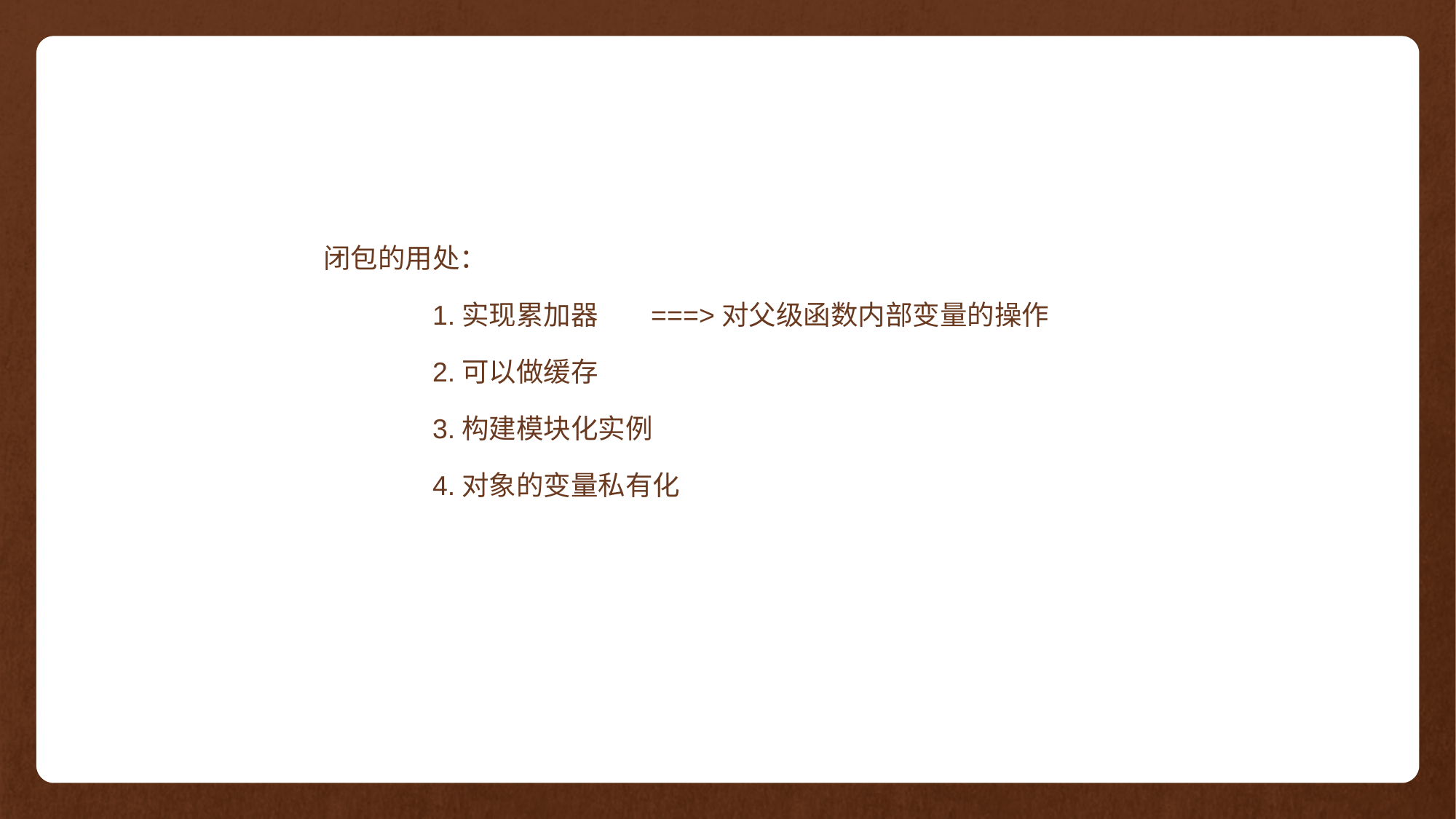

闭包的用处：
		1.实现累加器	===>对父级函数内部变量的操作
		2.可以做缓存
		3.构建模块化实例
		4.对象的变量私有化